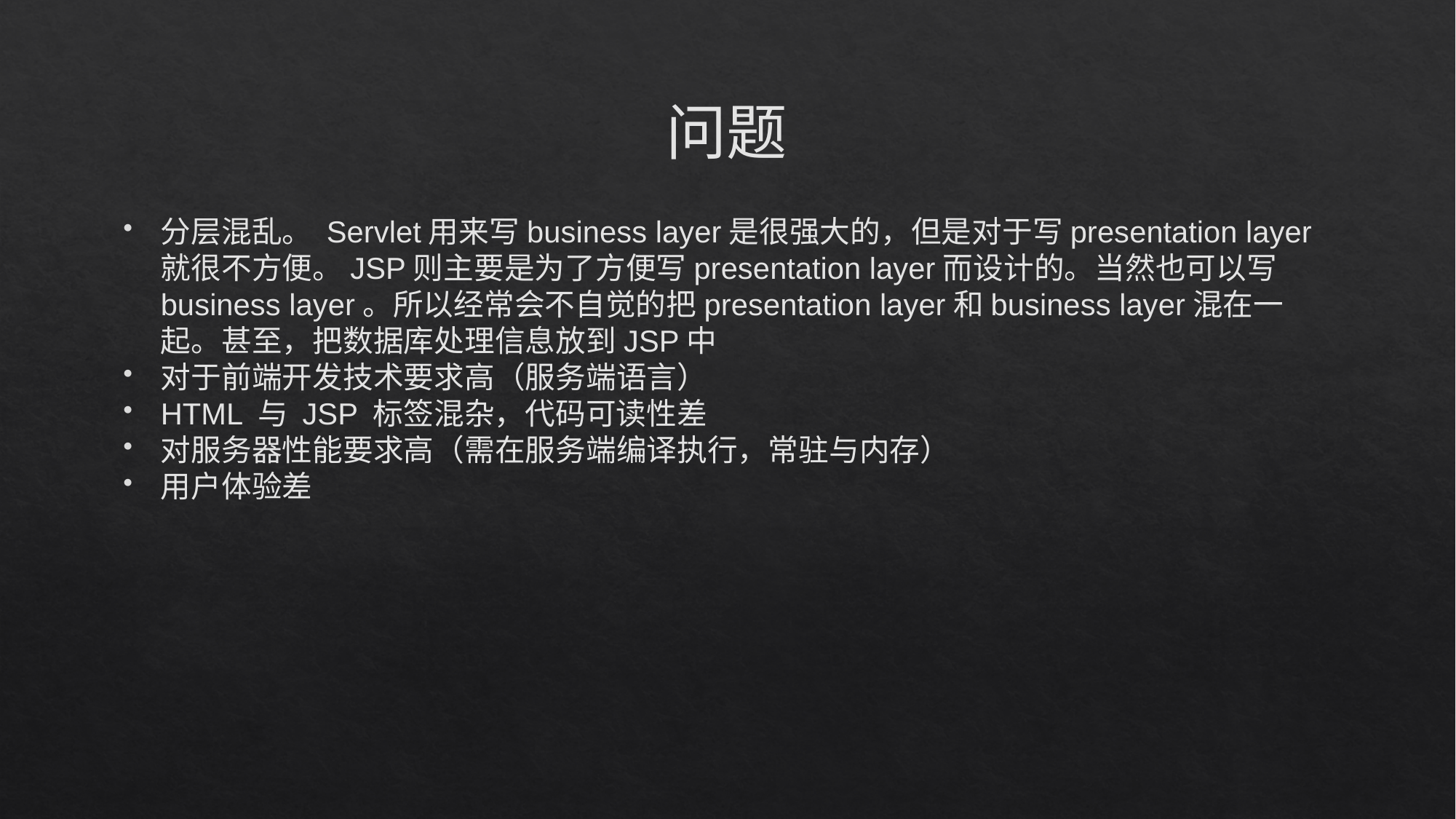

问题
分层混乱。 Servlet用来写business layer是很强大的，但是对于写presentation layer就很不方便。JSP则主要是为了方便写presentation layer而设计的。当然也可以写business layer。所以经常会不自觉的把presentation layer和business layer混在一起。甚至，把数据库处理信息放到JSP中
对于前端开发技术要求高（服务端语言）
HTML 与 JSP 标签混杂，代码可读性差
对服务器性能要求高（需在服务端编译执行，常驻与内存）
用户体验差